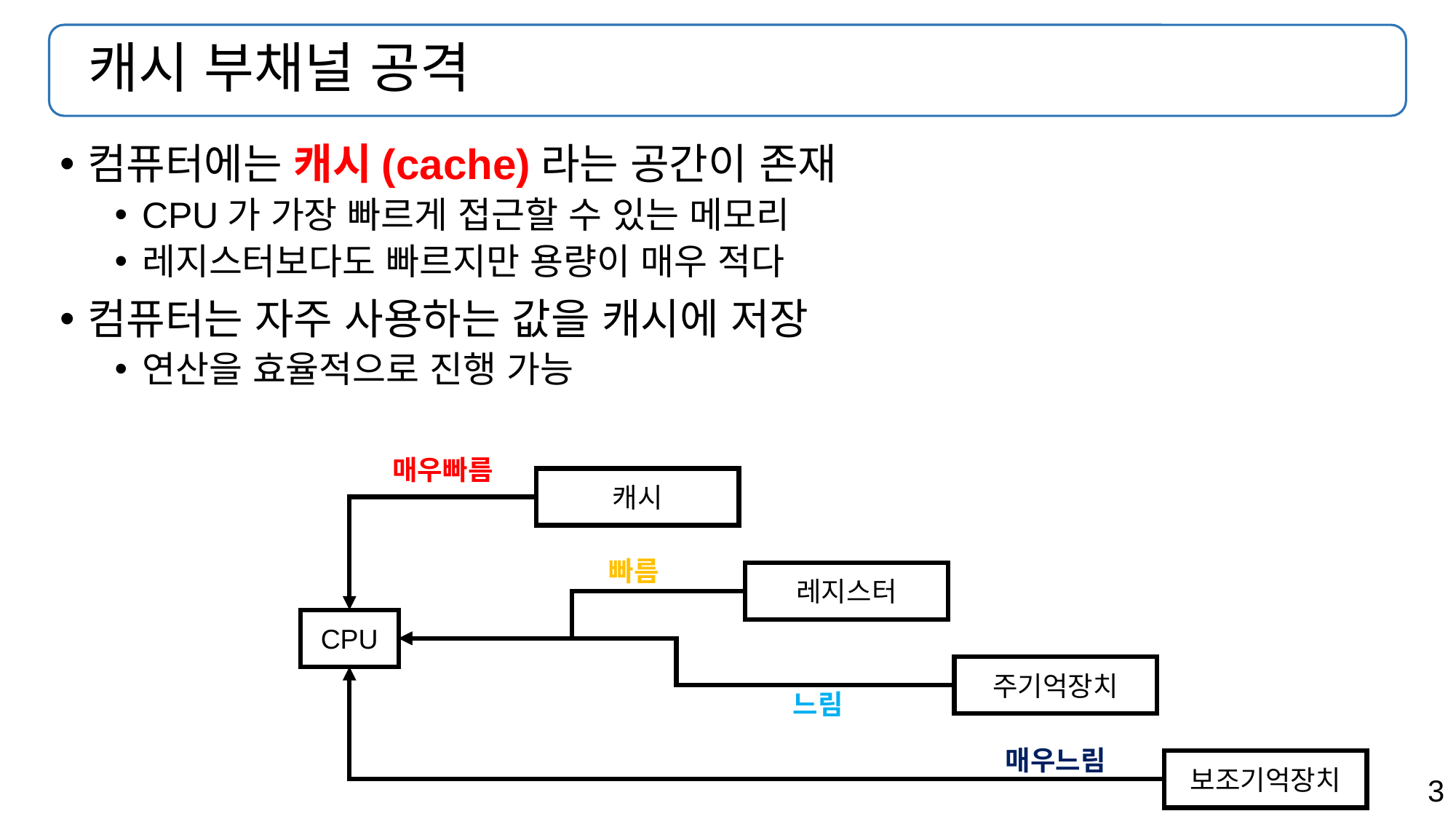

# 캐시 부채널 공격
컴퓨터에는 캐시(cache)라는 공간이 존재
CPU가 가장 빠르게 접근할 수 있는 메모리
레지스터보다도 빠르지만 용량이 매우 적다
컴퓨터는 자주 사용하는 값을 캐시에 저장
연산을 효율적으로 진행 가능
매우빠름
캐시
빠름
레지스터
CPU
주기억장치
느림
매우느림
보조기억장치